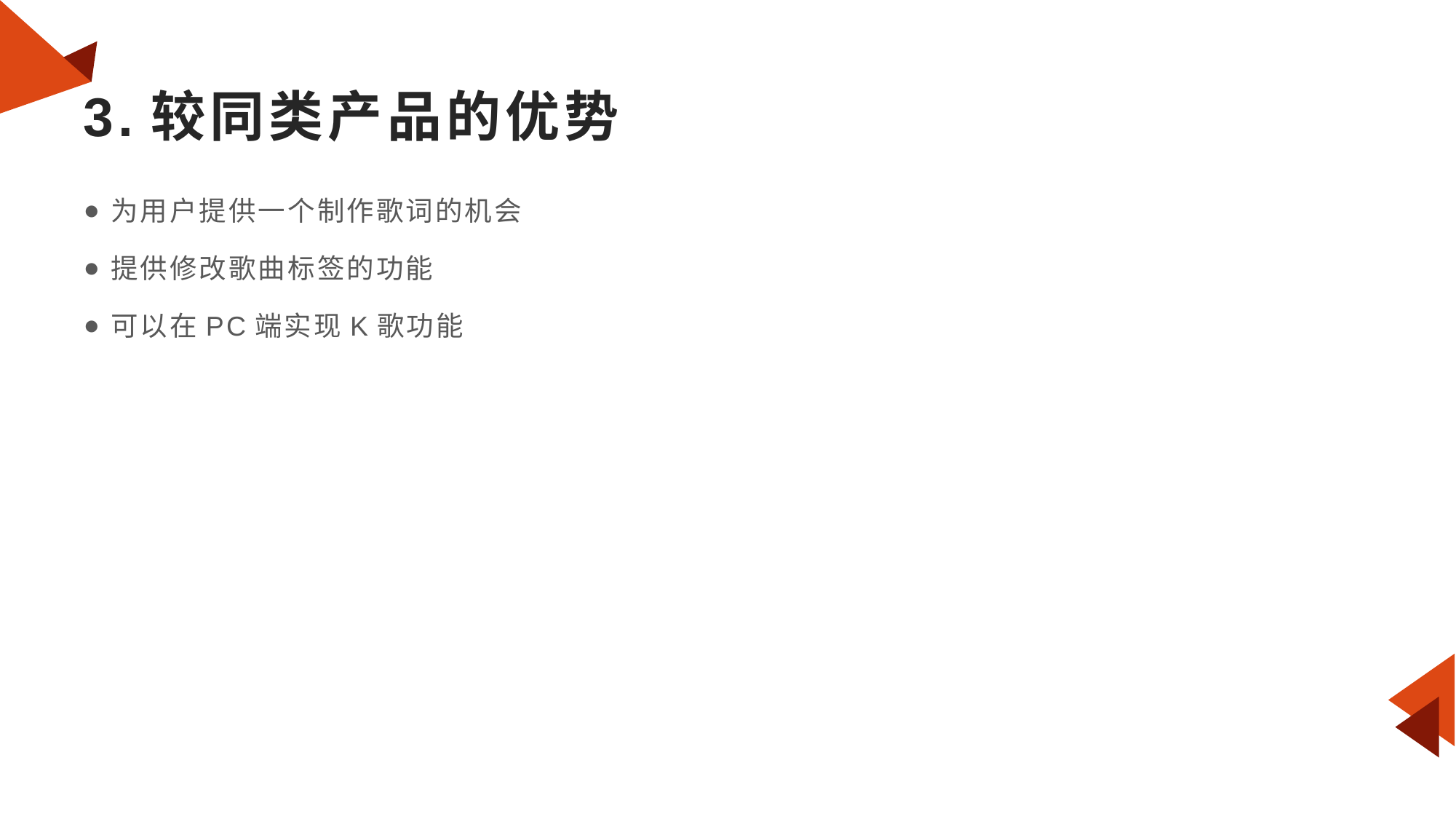

# 3.较同类产品的优势

为用户提供一个制作歌词的机会
提供修改歌曲标签的功能
可以在PC端实现K歌功能